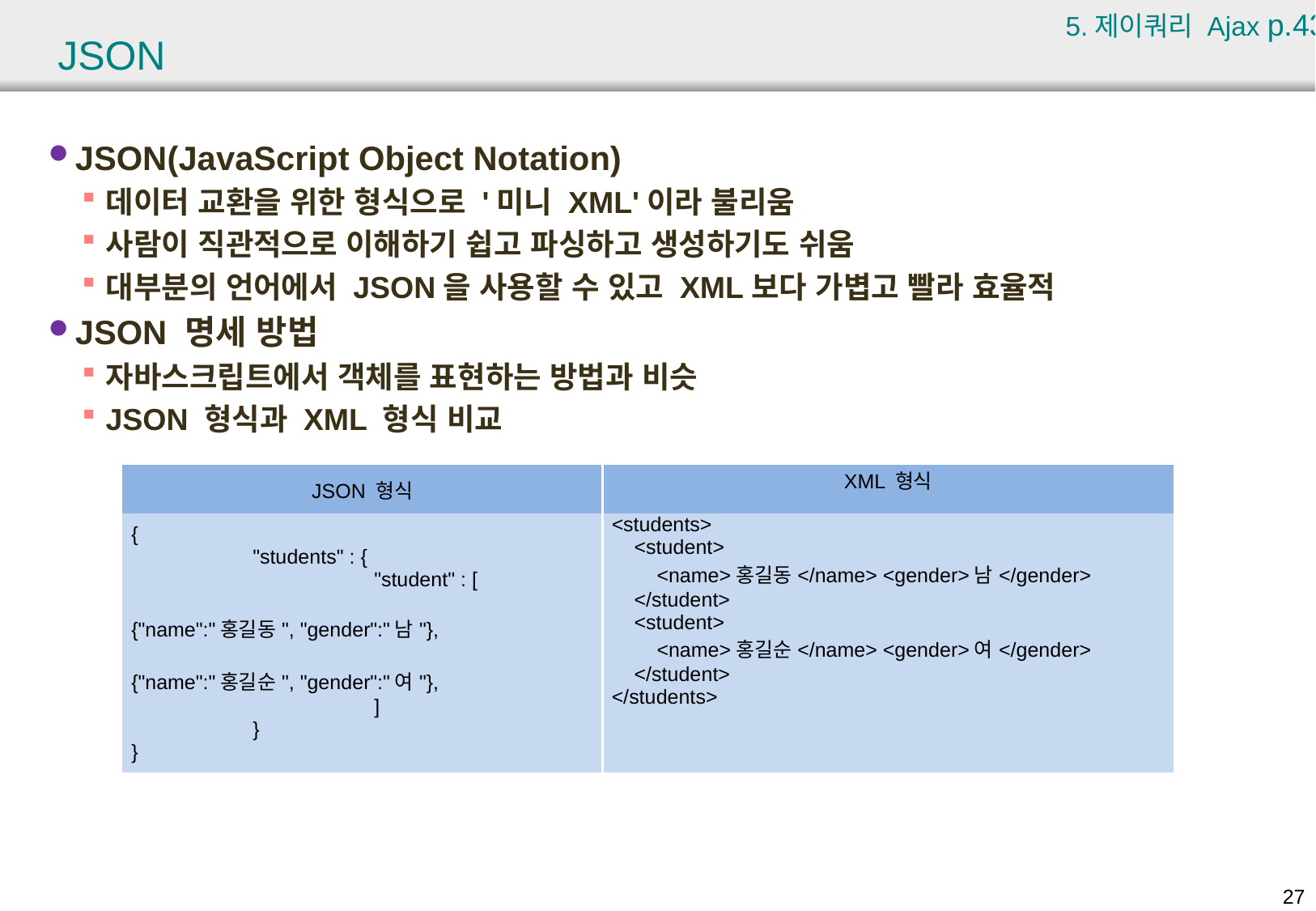

5.제이쿼리 Ajax p.434
# JSON
JSON(JavaScript Object Notation)
데이터 교환을 위한 형식으로 '미니 XML'이라 불리움
사람이 직관적으로 이해하기 쉽고 파싱하고 생성하기도 쉬움
대부분의 언어에서 JSON을 사용할 수 있고 XML보다 가볍고 빨라 효율적
JSON 명세 방법
자바스크립트에서 객체를 표현하는 방법과 비슷
JSON 형식과 XML 형식 비교
| JSON 형식 | XML 형식 |
| --- | --- |
| { "students" : { "student" : [     {"name":"홍길동", "gender":"남"},      {"name":"홍길순", "gender":"여"},  ] } } | <students>     <student>         <name>홍길동</name> <gender>남</gender>     </student>     <student>         <name>홍길순</name> <gender>여</gender>     </student> </students> |